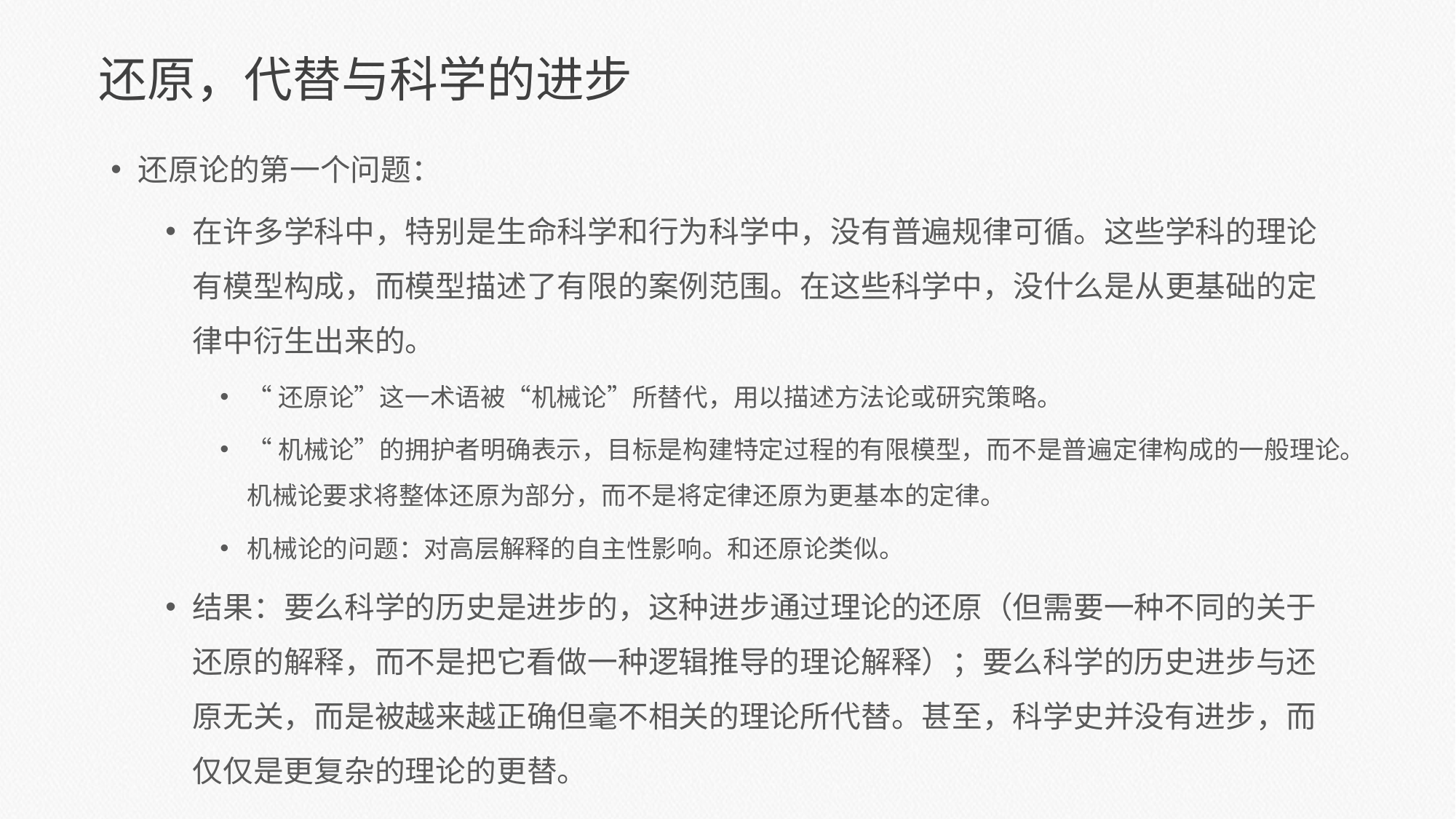

还原，代替与科学的进步
还原论的第一个问题：
在许多学科中，特别是生命科学和行为科学中，没有普遍规律可循。这些学科的理论有模型构成，而模型描述了有限的案例范围。在这些科学中，没什么是从更基础的定律中衍生出来的。
“还原论”这一术语被“机械论”所替代，用以描述方法论或研究策略。
“机械论”的拥护者明确表示，目标是构建特定过程的有限模型，而不是普遍定律构成的一般理论。机械论要求将整体还原为部分，而不是将定律还原为更基本的定律。
机械论的问题：对高层解释的自主性影响。和还原论类似。
结果：要么科学的历史是进步的，这种进步通过理论的还原（但需要一种不同的关于还原的解释，而不是把它看做一种逻辑推导的理论解释）；要么科学的历史进步与还原无关，而是被越来越正确但毫不相关的理论所代替。甚至，科学史并没有进步，而仅仅是更复杂的理论的更替。